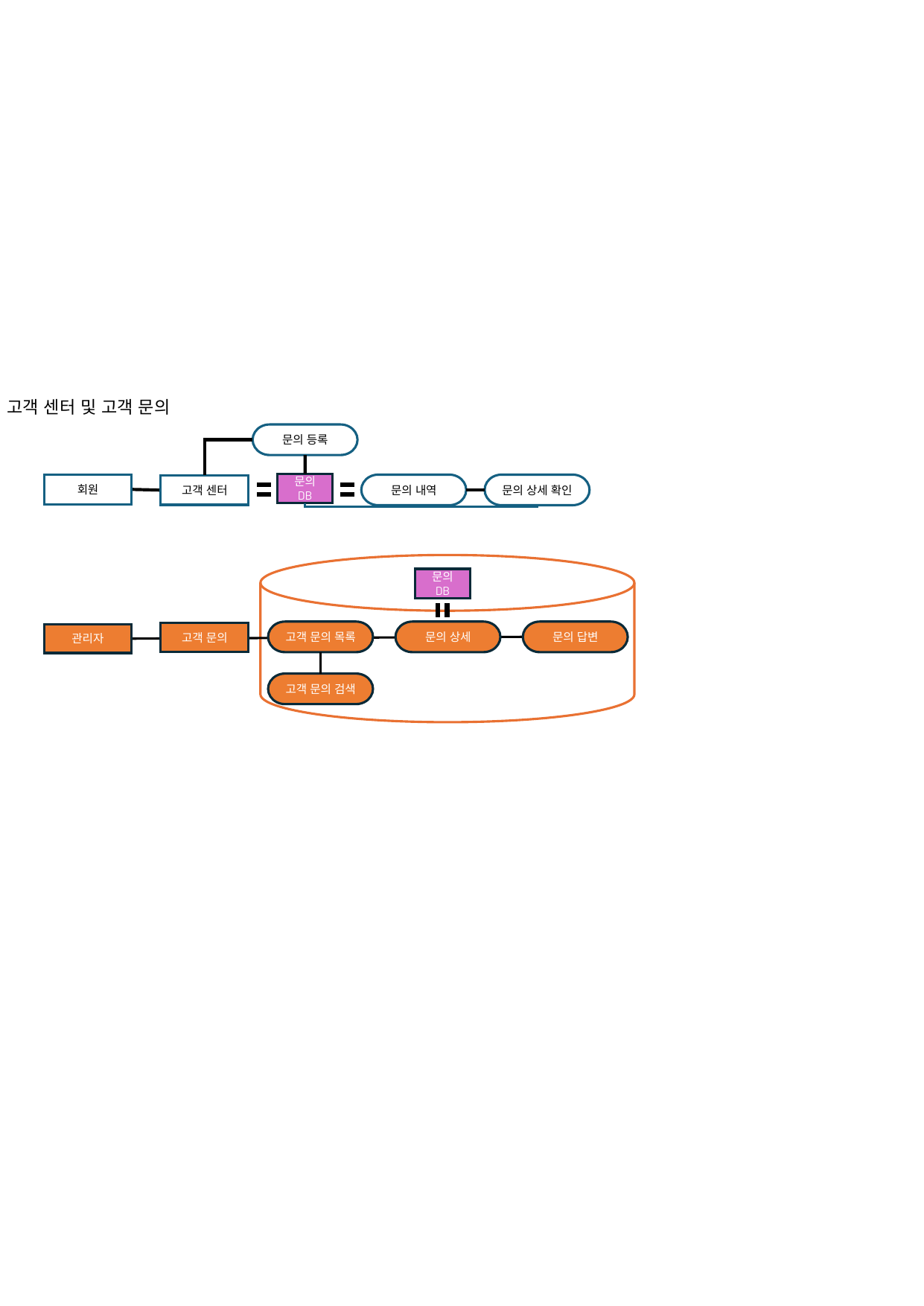

고객 센터 및 고객 문의
문의 등록

문의 DB

문의 상세 확인
문의 내역
회원
고객 센터

문의 DB

고객 문의 목록
문의 상세
문의 답변
고객 문의
관리자
고객 문의 검색